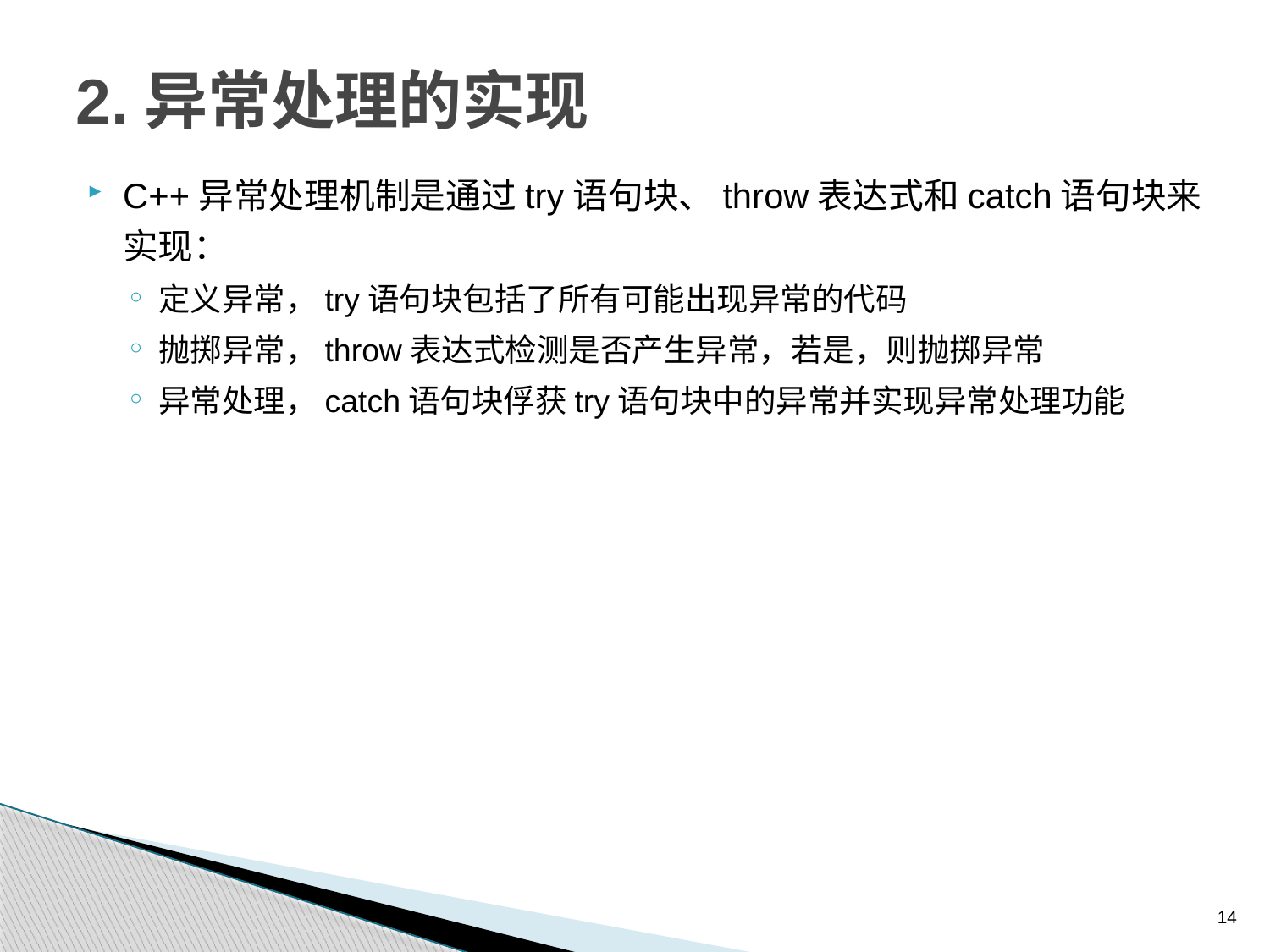

# 2.异常处理的实现
C++异常处理机制是通过try语句块、throw表达式和catch语句块来实现：
定义异常，try语句块包括了所有可能出现异常的代码
抛掷异常，throw表达式检测是否产生异常，若是，则抛掷异常
异常处理，catch语句块俘获try语句块中的异常并实现异常处理功能

14